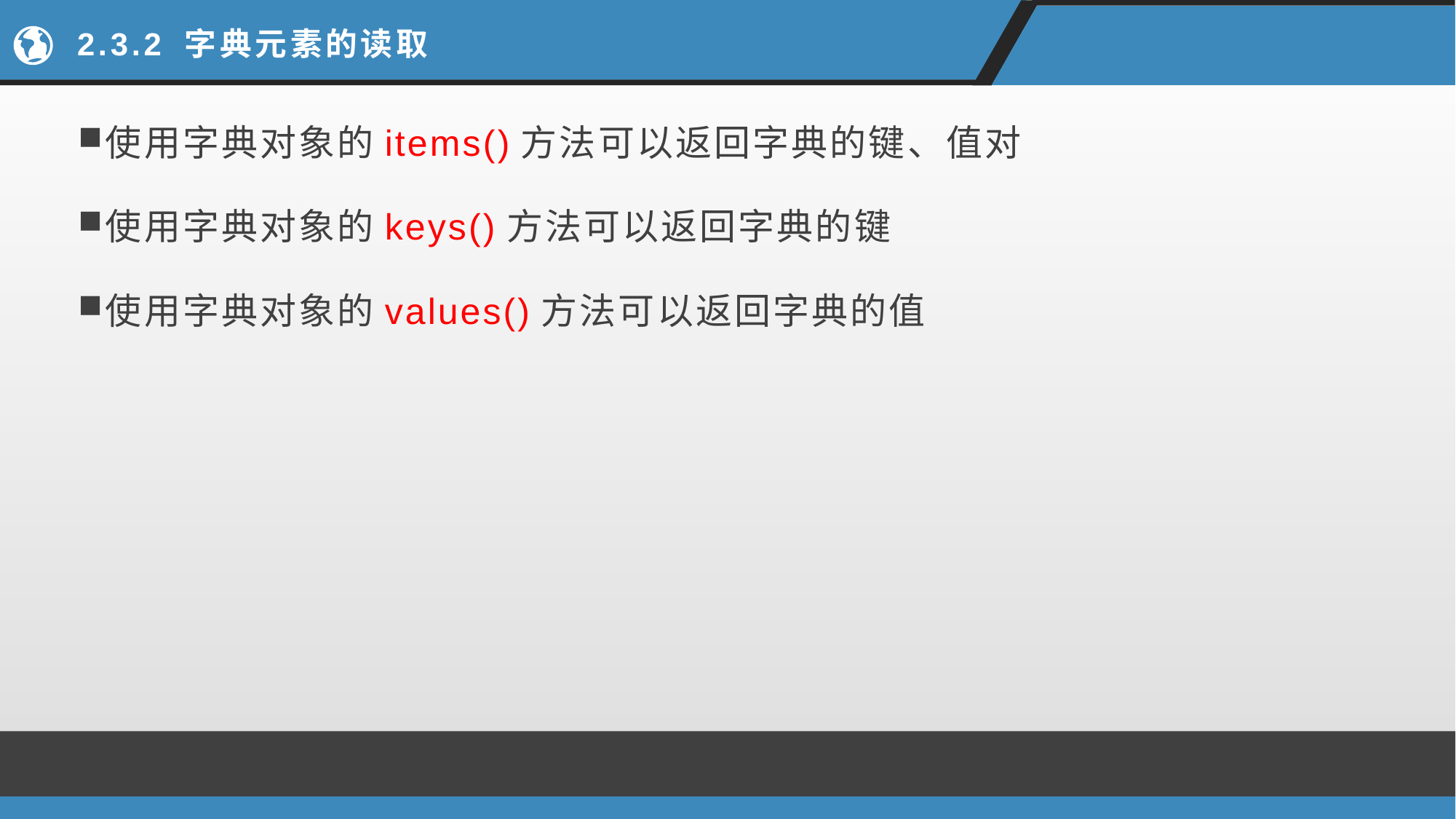

# 2.3.2 字典元素的读取

使用字典对象的items()方法可以返回字典的键、值对
使用字典对象的keys()方法可以返回字典的键
使用字典对象的values()方法可以返回字典的值